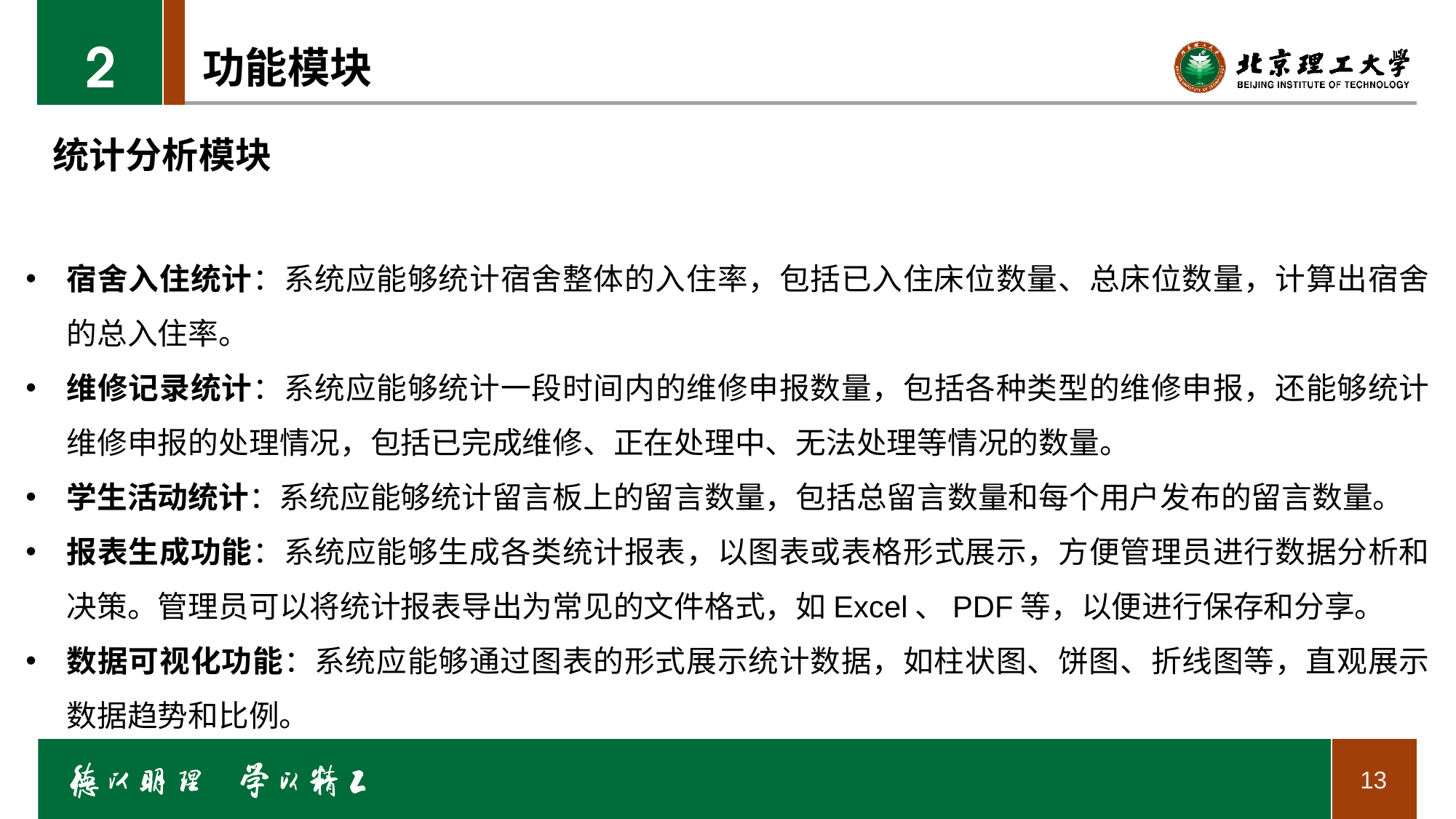

2
# 功能模块
统计分析模块

宿舍入住统计：系统应能够统计宿舍整体的入住率，包括已入住床位数量、总床位数量，计算出宿舍的总入住率。
维修记录统计：系统应能够统计一段时间内的维修申报数量，包括各种类型的维修申报，还能够统计维修申报的处理情况，包括已完成维修、正在处理中、无法处理等情况的数量。
学生活动统计：系统应能够统计留言板上的留言数量，包括总留言数量和每个用户发布的留言数量。
报表生成功能：系统应能够生成各类统计报表，以图表或表格形式展示，方便管理员进行数据分析和决策。管理员可以将统计报表导出为常见的文件格式，如Excel、PDF等，以便进行保存和分享。
数据可视化功能：系统应能够通过图表的形式展示统计数据，如柱状图、饼图、折线图等，直观展示数据趋势和比例。